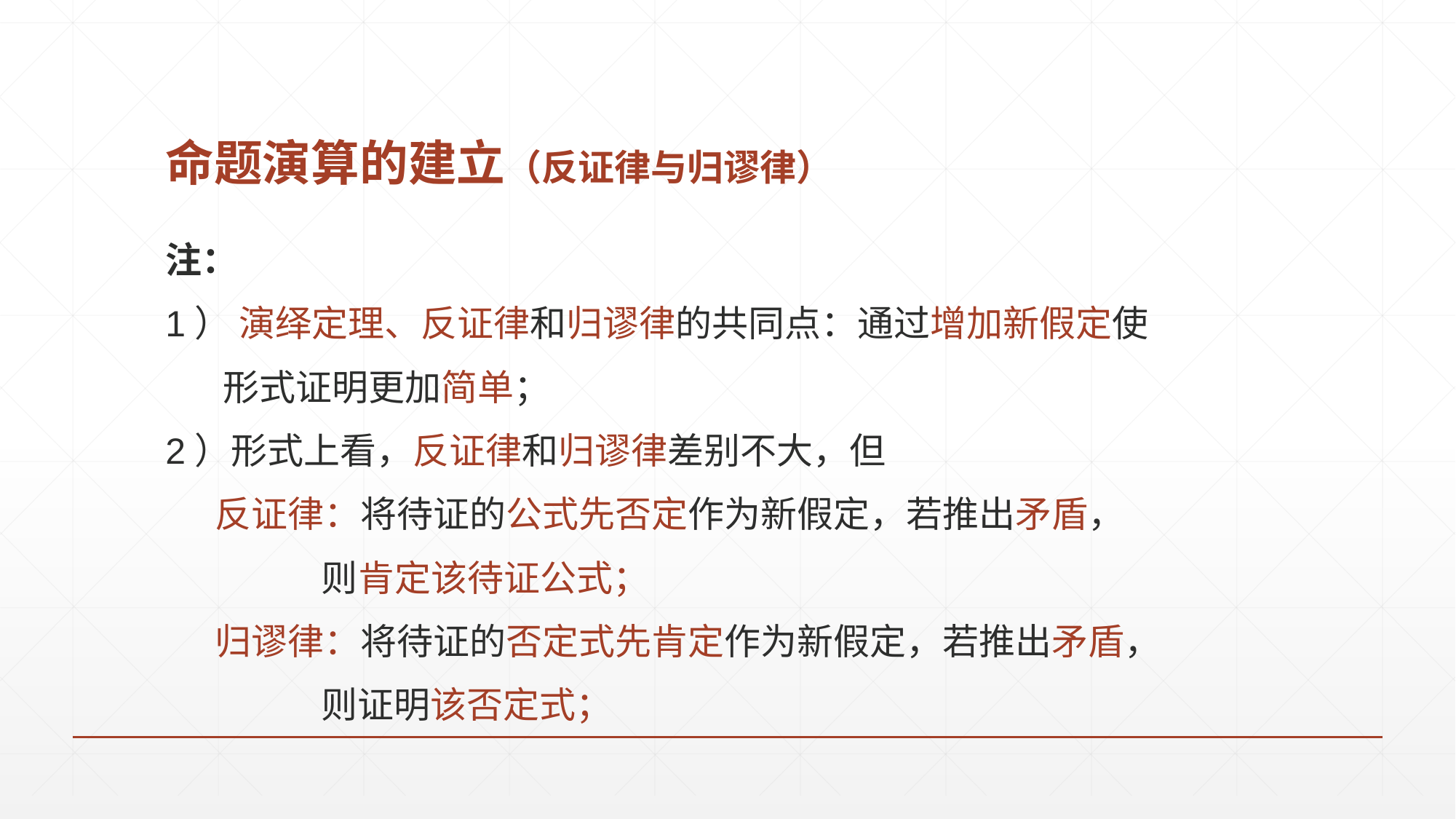

# 命题演算的建立（反证律与归谬律）
注：
1） 演绎定理、反证律和归谬律的共同点：通过增加新假定使
      形式证明更加简单；
2）形式上看，反证律和归谬律差别不大，但
     反证律：将待证的公式先否定作为新假定，若推出矛盾，
                  则肯定该待证公式；
     归谬律：将待证的否定式先肯定作为新假定，若推出矛盾，
                  则证明该否定式；